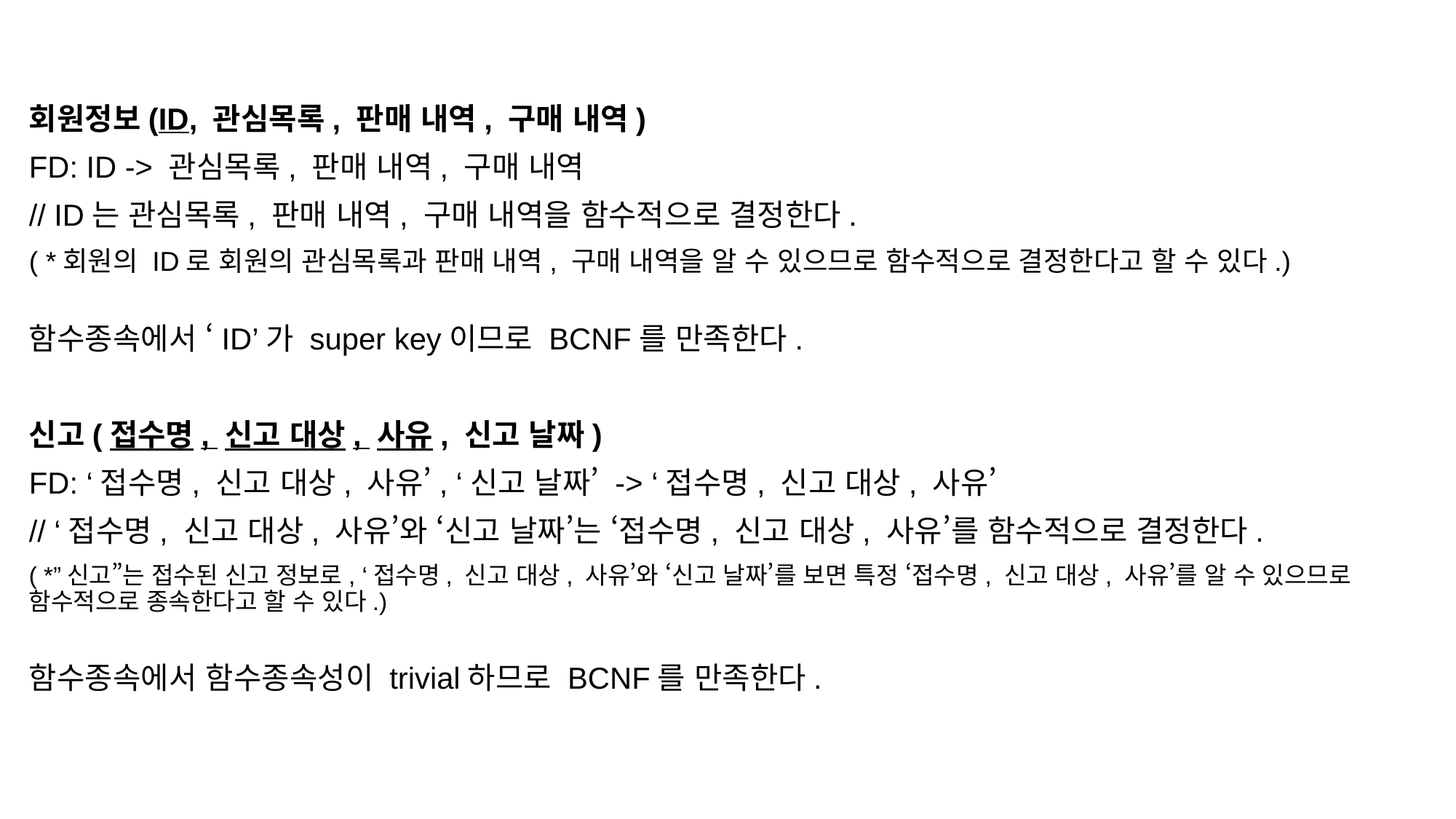

회원정보(ID, 관심목록, 판매 내역, 구매 내역)
FD: ID -> 관심목록, 판매 내역, 구매 내역
// ID는 관심목록, 판매 내역, 구매 내역을 함수적으로 결정한다.
( *회원의 ID로 회원의 관심목록과 판매 내역, 구매 내역을 알 수 있으므로 함수적으로 결정한다고 할 수 있다.)

함수종속에서 ‘ID’가 super key이므로 BCNF를 만족한다.

신고(접수명, 신고 대상, 사유, 신고 날짜)
FD: ‘접수명, 신고 대상, 사유’, ‘신고 날짜’ -> ‘접수명, 신고 대상, 사유’
// ‘접수명, 신고 대상, 사유’와 ‘신고 날짜’는 ‘접수명, 신고 대상, 사유’를 함수적으로 결정한다.
( *”신고”는 접수된 신고 정보로, ‘접수명, 신고 대상, 사유’와 ‘신고 날짜’를 보면 특정 ‘접수명, 신고 대상, 사유’를 알 수 있으므로 함수적으로 종속한다고 할 수 있다.)

함수종속에서 함수종속성이 trivial하므로 BCNF를 만족한다.